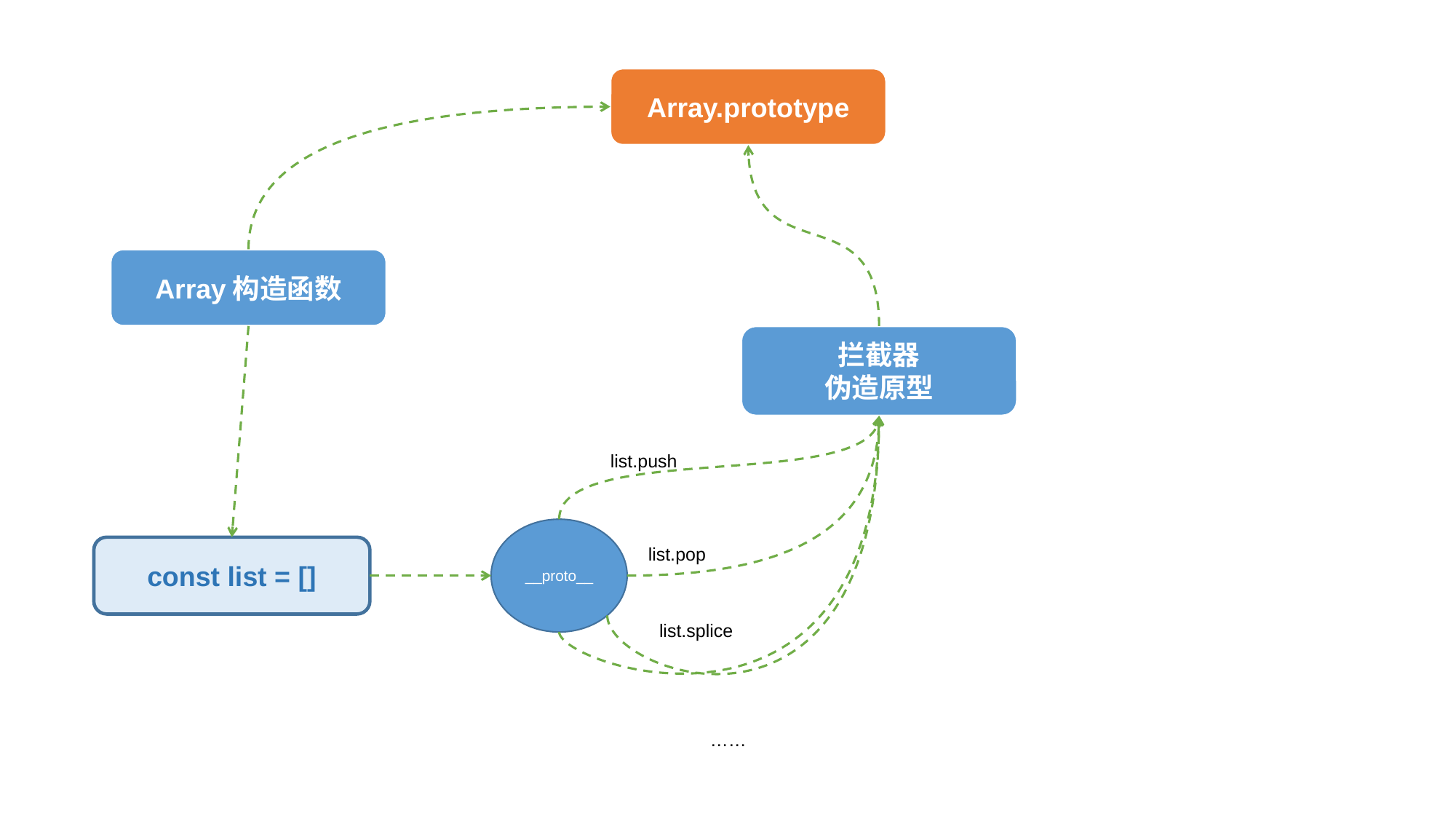

Array.prototype
Array构造函数
拦截器
伪造原型
list.push
__proto__
const list = []
list.pop
list.splice
……